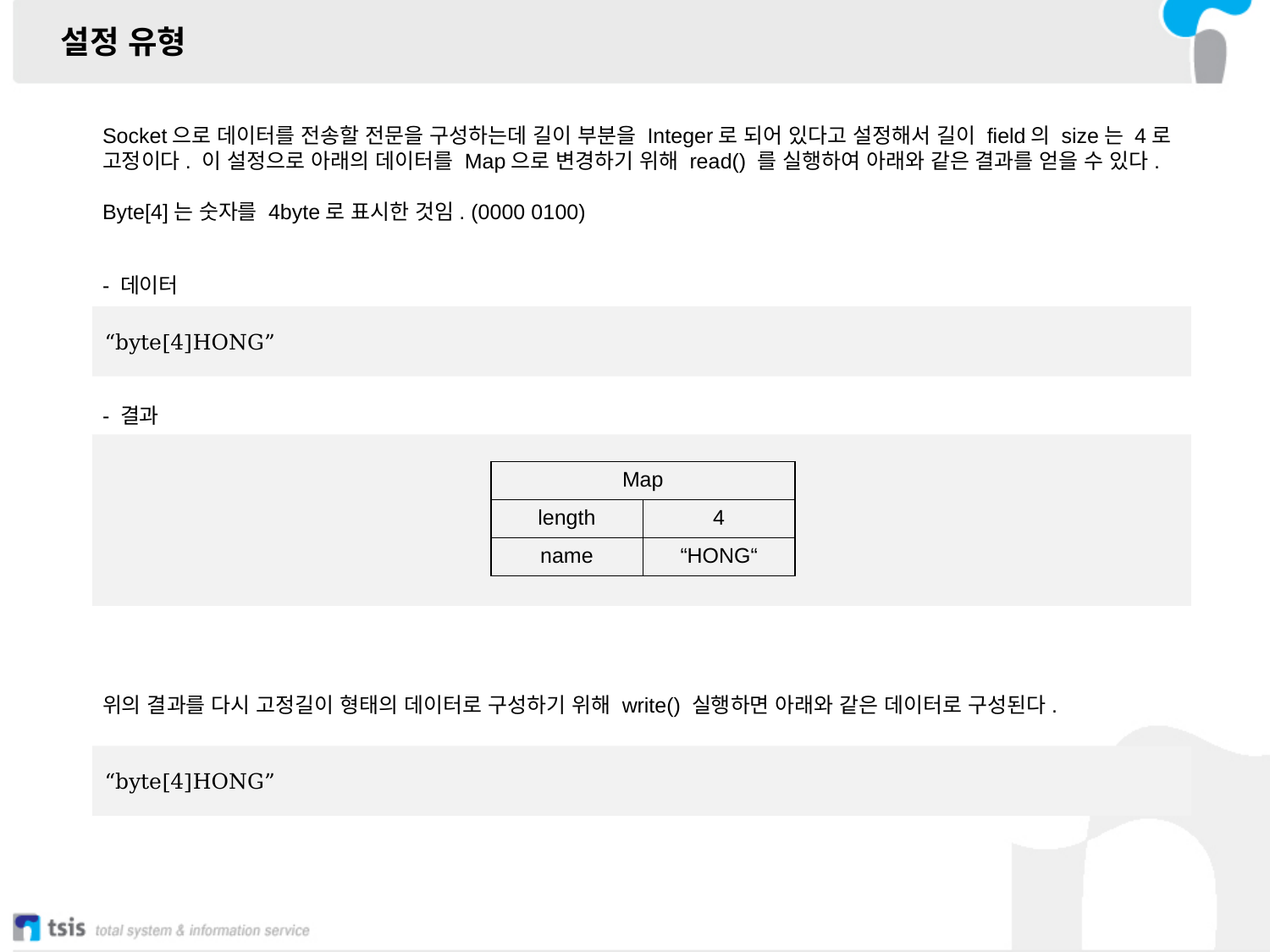

설정 유형
Socket으로 데이터를 전송할 전문을 구성하는데 길이 부분을 Integer로 되어 있다고 설정해서 길이 field의 size는 4로 고정이다. 이 설정으로 아래의 데이터를 Map으로 변경하기 위해 read() 를 실행하여 아래와 같은 결과를 얻을 수 있다.

Byte[4]는 숫자를 4byte로 표시한 것임. (0000 0100)
- 데이터
“byte[4]HONG”
- 결과

| Map |  |
| --- | --- |
| length | 4 |
| name | “HONG“ |
위의 결과를 다시 고정길이 형태의 데이터로 구성하기 위해 write() 실행하면 아래와 같은 데이터로 구성된다.
“byte[4]HONG”